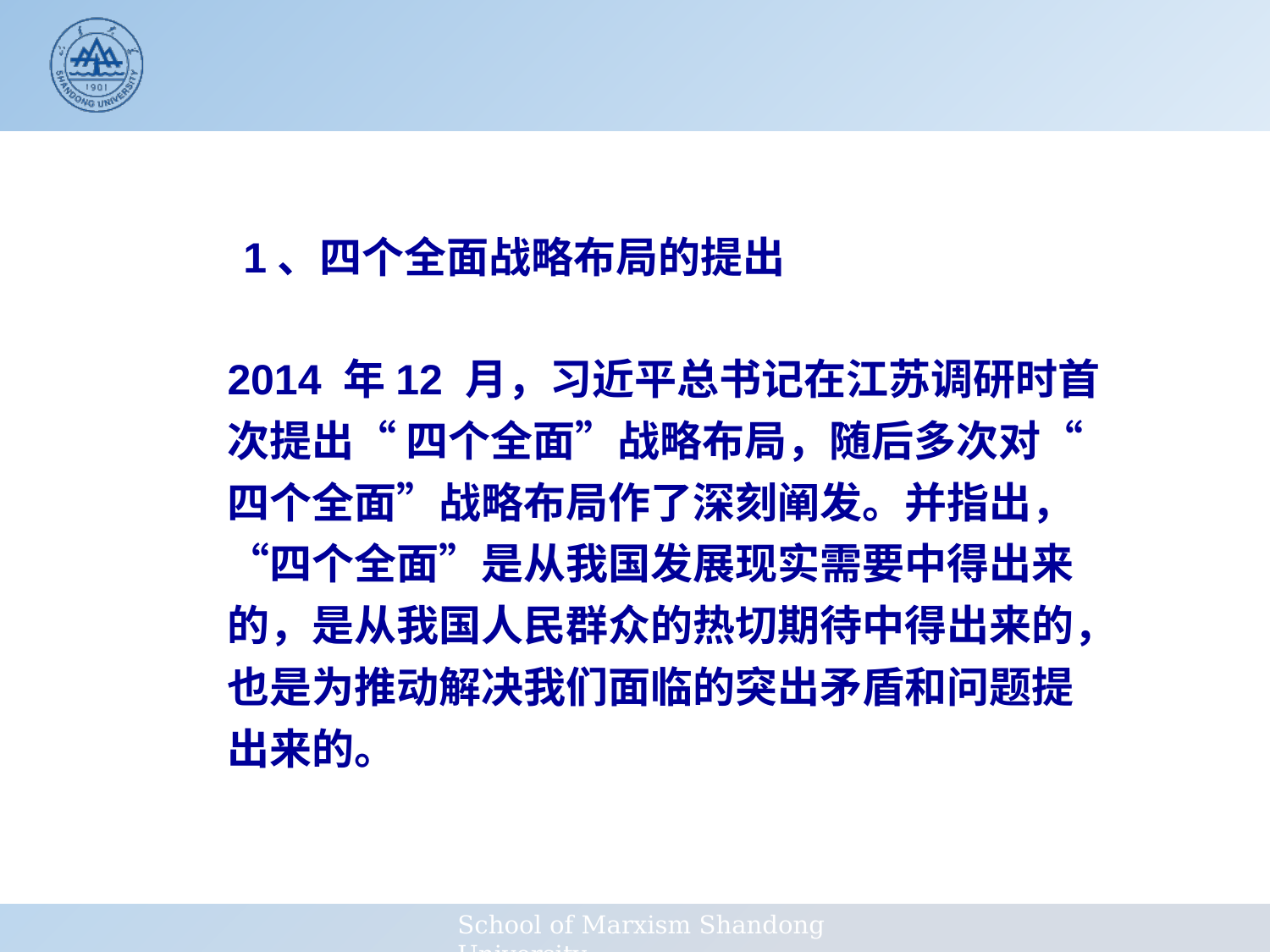

1、四个全面战略布局的提出
2014 年12 月，习近平总书记在江苏调研时首次提出“ 四个全面”战略布局，随后多次对“ 四个全面”战略布局作了深刻阐发。并指出，“四个全面”是从我国发展现实需要中得出来的，是从我国人民群众的热切期待中得出来的，也是为推动解决我们面临的突出矛盾和问题提出来的。